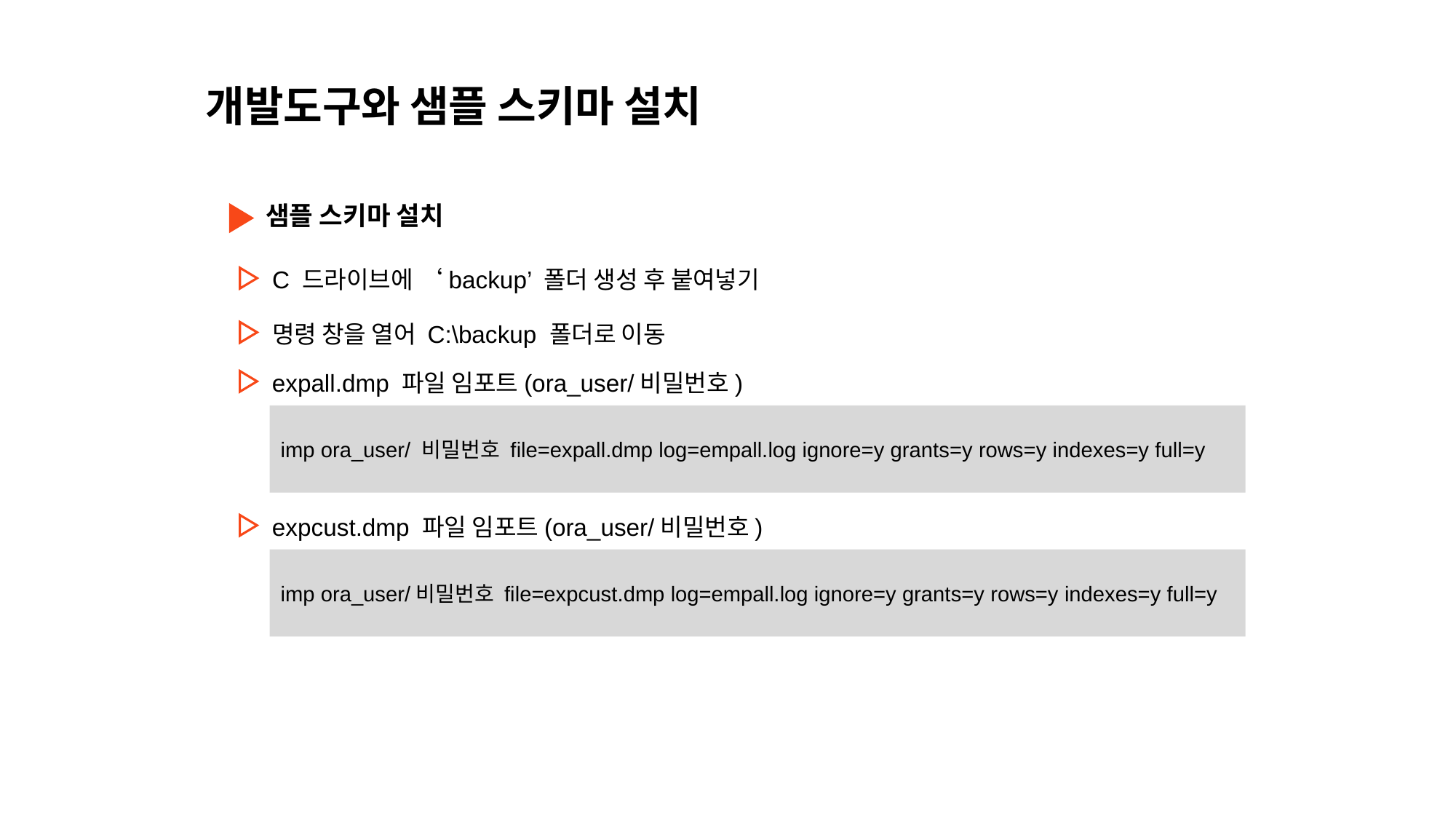

02
개발도구와 샘플 스키마 설치

샘플 스키마 설치

C 드라이브에 ‘backup’ 폴더 생성 후 붙여넣기

명령 창을 열어 C:\backup 폴더로 이동

expall.dmp 파일 임포트(ora_user/비밀번호)

imp ora_user/ 비밀번호 file=expall.dmp log=empall.log ignore=y grants=y rows=y indexes=y full=y

expcust.dmp 파일 임포트(ora_user/비밀번호)

imp ora_user/비밀번호 file=expcust.dmp log=empall.log ignore=y grants=y rows=y indexes=y full=y